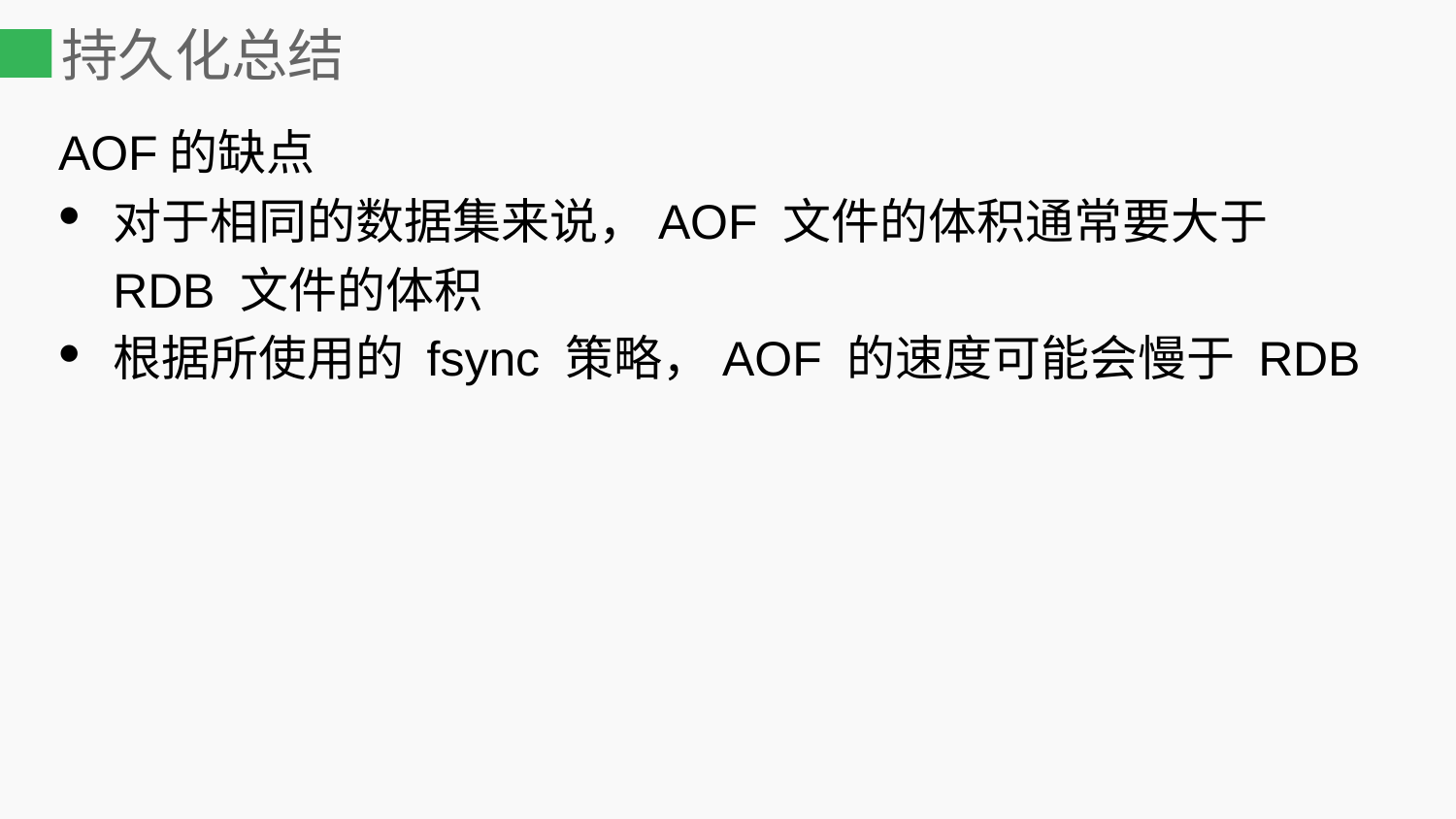

# 持久化总结
AOF的缺点
对于相同的数据集来说，AOF 文件的体积通常要大于 RDB 文件的体积
根据所使用的 fsync 策略，AOF 的速度可能会慢于 RDB